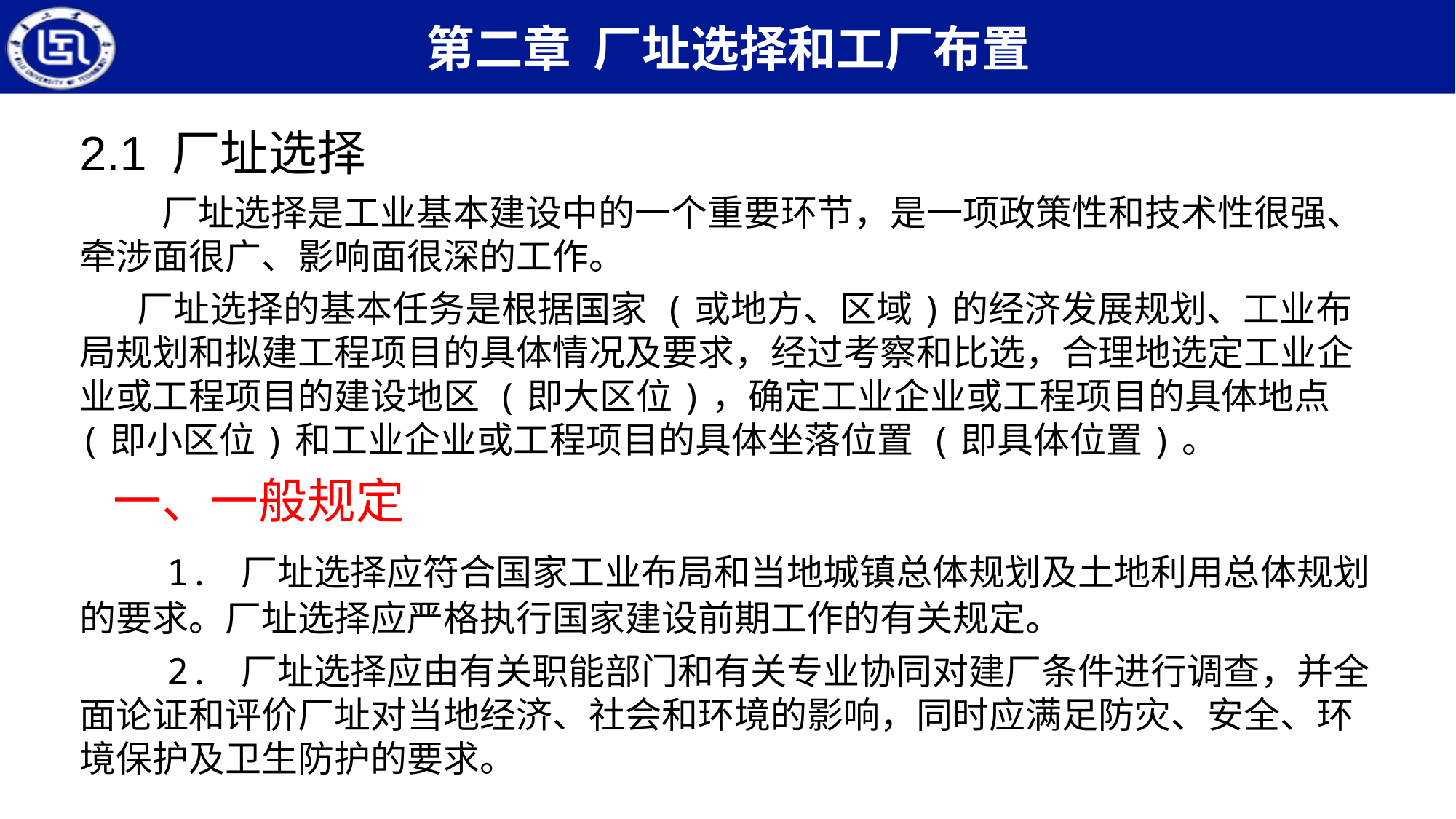

2.1 厂址选择
         厂址选择是工业基本建设中的一个重要环节，是一项政策性和技术性很强、牵涉面很广、影响面很深的工作。
      厂址选择的基本任务是根据国家 (或地方、区域)的经济发展规划、工业布局规划和拟建工程项目的具体情况及要求，经过考察和比选，合理地选定工业企业或工程项目的建设地区 (即大区位)，确定工业企业或工程项目的具体地点 (即小区位)和工业企业或工程项目的具体坐落位置 (即具体位置)。
  一、一般规定
   1. 厂址选择应符合国家工业布局和当地城镇总体规划及土地利用总体规划的要求。厂址选择应严格执行国家建设前期工作的有关规定。
    2. 厂址选择应由有关职能部门和有关专业协同对建厂条件进行调查，并全面论证和评价厂址对当地经济、社会和环境的影响，同时应满足防灾、安全、环境保护及卫生防护的要求。